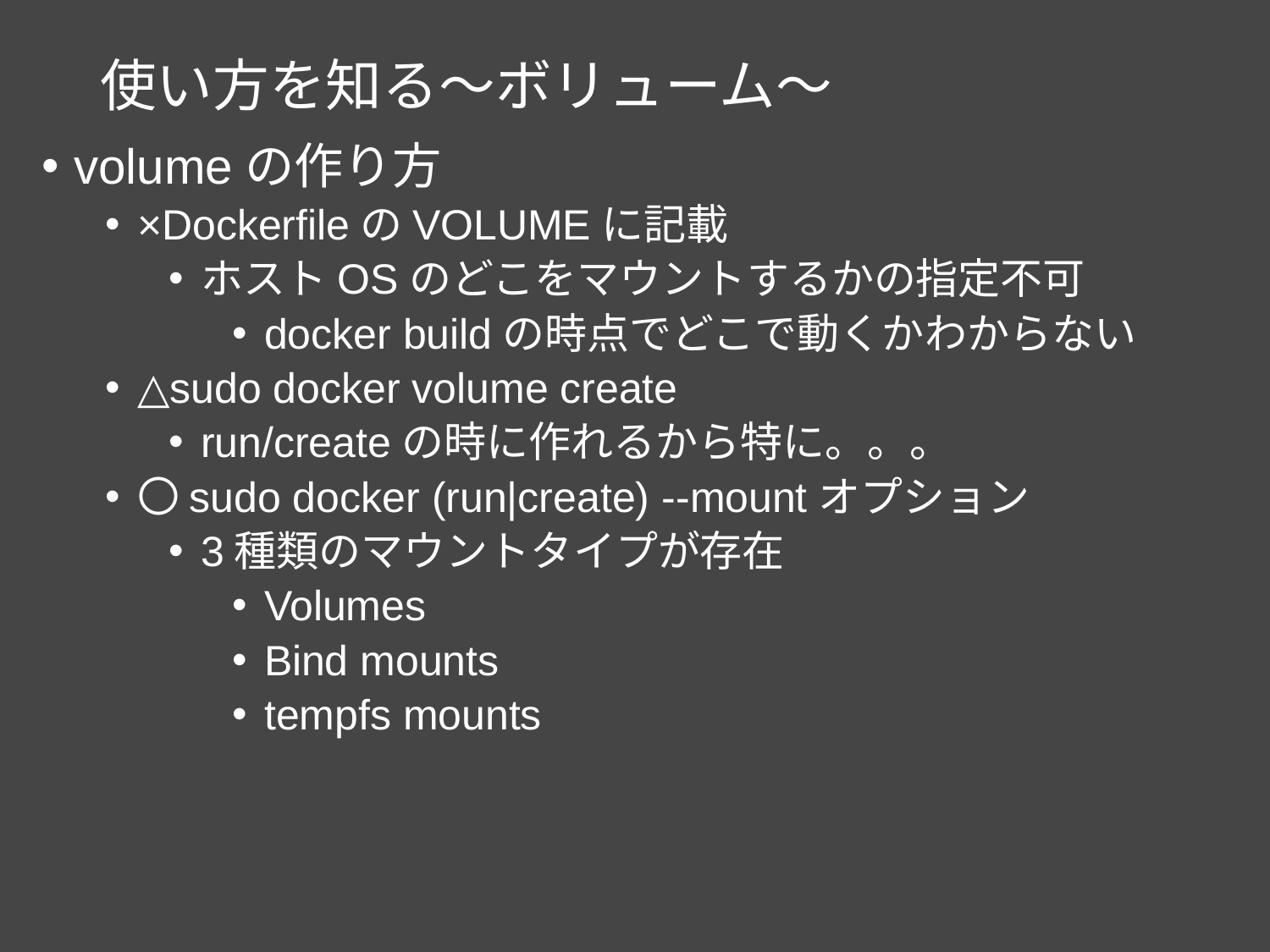

# 使い方を知る～ボリューム～
volumeの作り方
×DockerfileのVOLUMEに記載
ホストOSのどこをマウントするかの指定不可
docker buildの時点でどこで動くかわからない
△sudo docker volume create
run/createの時に作れるから特に。。。
〇sudo docker (run|create) --mountオプション
3種類のマウントタイプが存在
Volumes
Bind mounts
tempfs mounts